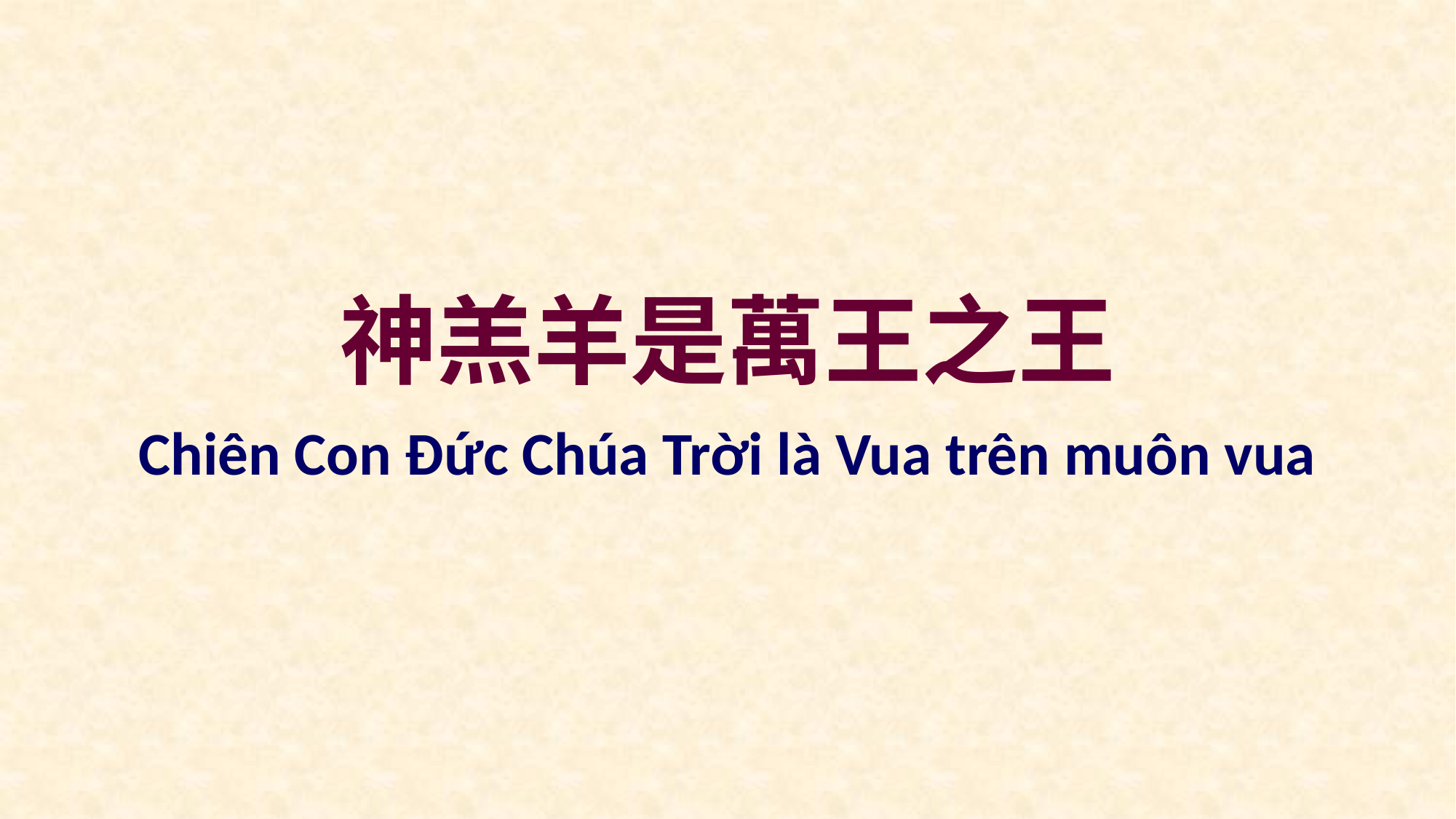

神羔羊是萬王之王
Chiên Con Đức Chúa Trời là Vua trên muôn vua